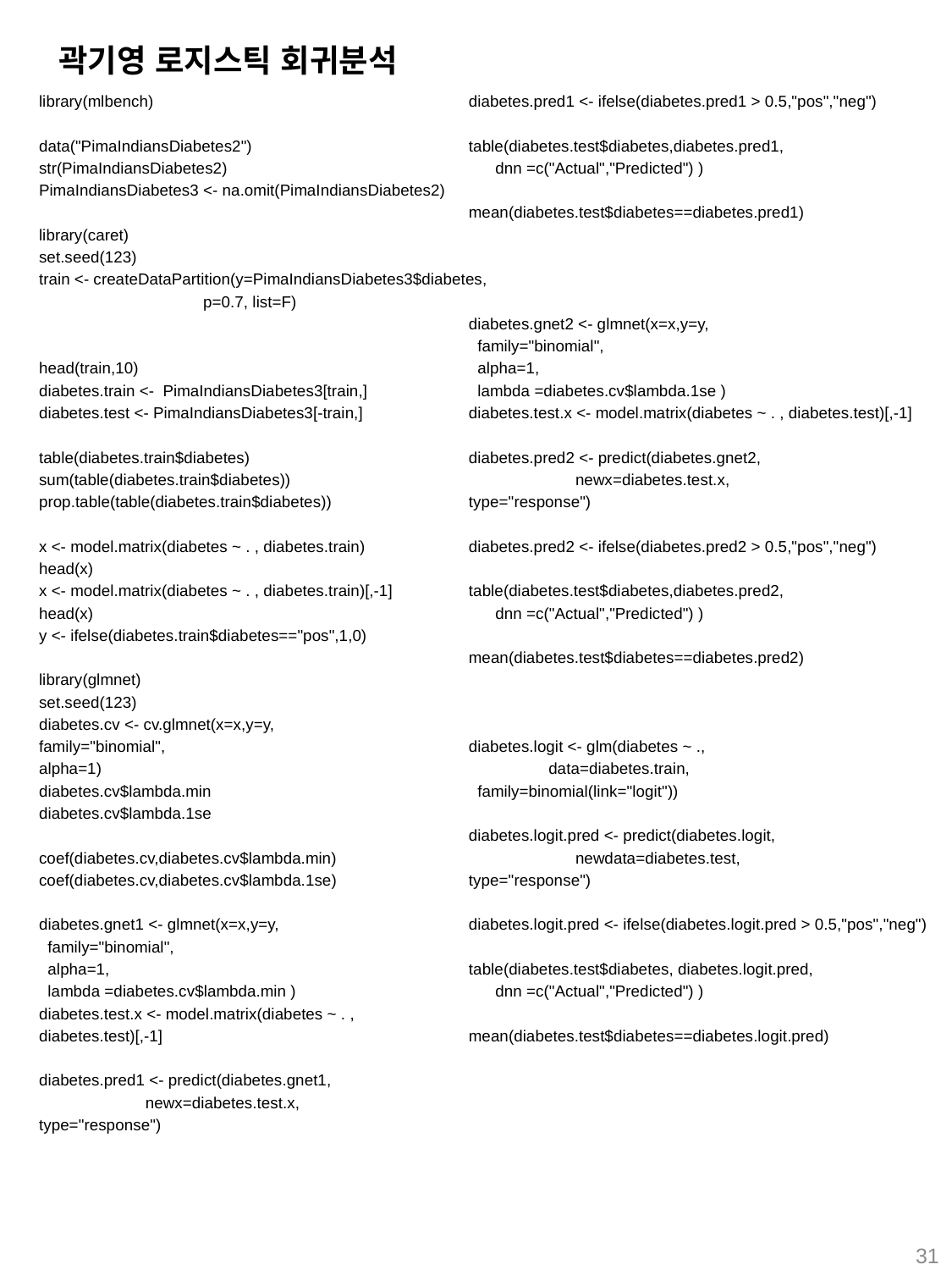

# 곽기영 로지스틱 회귀분석
library(mlbench)

data("PimaIndiansDiabetes2")
str(PimaIndiansDiabetes2)
PimaIndiansDiabetes3 <- na.omit(PimaIndiansDiabetes2)

library(caret)
set.seed(123)
train <- createDataPartition(y=PimaIndiansDiabetes3$diabetes,
                                     p=0.7, list=F)

head(train,10)
diabetes.train <-  PimaIndiansDiabetes3[train,]
diabetes.test <- PimaIndiansDiabetes3[-train,]

table(diabetes.train$diabetes)
sum(table(diabetes.train$diabetes))
prop.table(table(diabetes.train$diabetes))

x <- model.matrix(diabetes ~ . , diabetes.train)
head(x)
x <- model.matrix(diabetes ~ . , diabetes.train)[,-1]
head(x)
y <- ifelse(diabetes.train$diabetes=="pos",1,0)

library(glmnet)
set.seed(123)
diabetes.cv <- cv.glmnet(x=x,y=y,
family="binomial",
alpha=1)
diabetes.cv$lambda.min
diabetes.cv$lambda.1se

coef(diabetes.cv,diabetes.cv$lambda.min)
coef(diabetes.cv,diabetes.cv$lambda.1se)

diabetes.gnet1 <- glmnet(x=x,y=y,
  family="binomial",
  alpha=1,
  lambda =diabetes.cv$lambda.min )
diabetes.test.x <- model.matrix(diabetes ~ . ,
diabetes.test)[,-1]

diabetes.pred1 <- predict(diabetes.gnet1,
                        newx=diabetes.test.x,
type="response")
diabetes.pred1 <- ifelse(diabetes.pred1 > 0.5,"pos","neg")

table(diabetes.test$diabetes,diabetes.pred1,
      dnn =c("Actual","Predicted") )

mean(diabetes.test$diabetes==diabetes.pred1)

diabetes.gnet2 <- glmnet(x=x,y=y,
  family="binomial",
  alpha=1,
  lambda =diabetes.cv$lambda.1se )
diabetes.test.x <- model.matrix(diabetes ~ . , diabetes.test)[,-1]

diabetes.pred2 <- predict(diabetes.gnet2,
                        newx=diabetes.test.x,
type="response")

diabetes.pred2 <- ifelse(diabetes.pred2 > 0.5,"pos","neg")

table(diabetes.test$diabetes,diabetes.pred2,
      dnn =c("Actual","Predicted") )

mean(diabetes.test$diabetes==diabetes.pred2)

diabetes.logit <- glm(diabetes ~ .,
                  data=diabetes.train,
  family=binomial(link="logit"))

diabetes.logit.pred <- predict(diabetes.logit,
                        newdata=diabetes.test,
type="response")

diabetes.logit.pred <- ifelse(diabetes.logit.pred > 0.5,"pos","neg")

table(diabetes.test$diabetes, diabetes.logit.pred,
      dnn =c("Actual","Predicted") )

mean(diabetes.test$diabetes==diabetes.logit.pred)
31